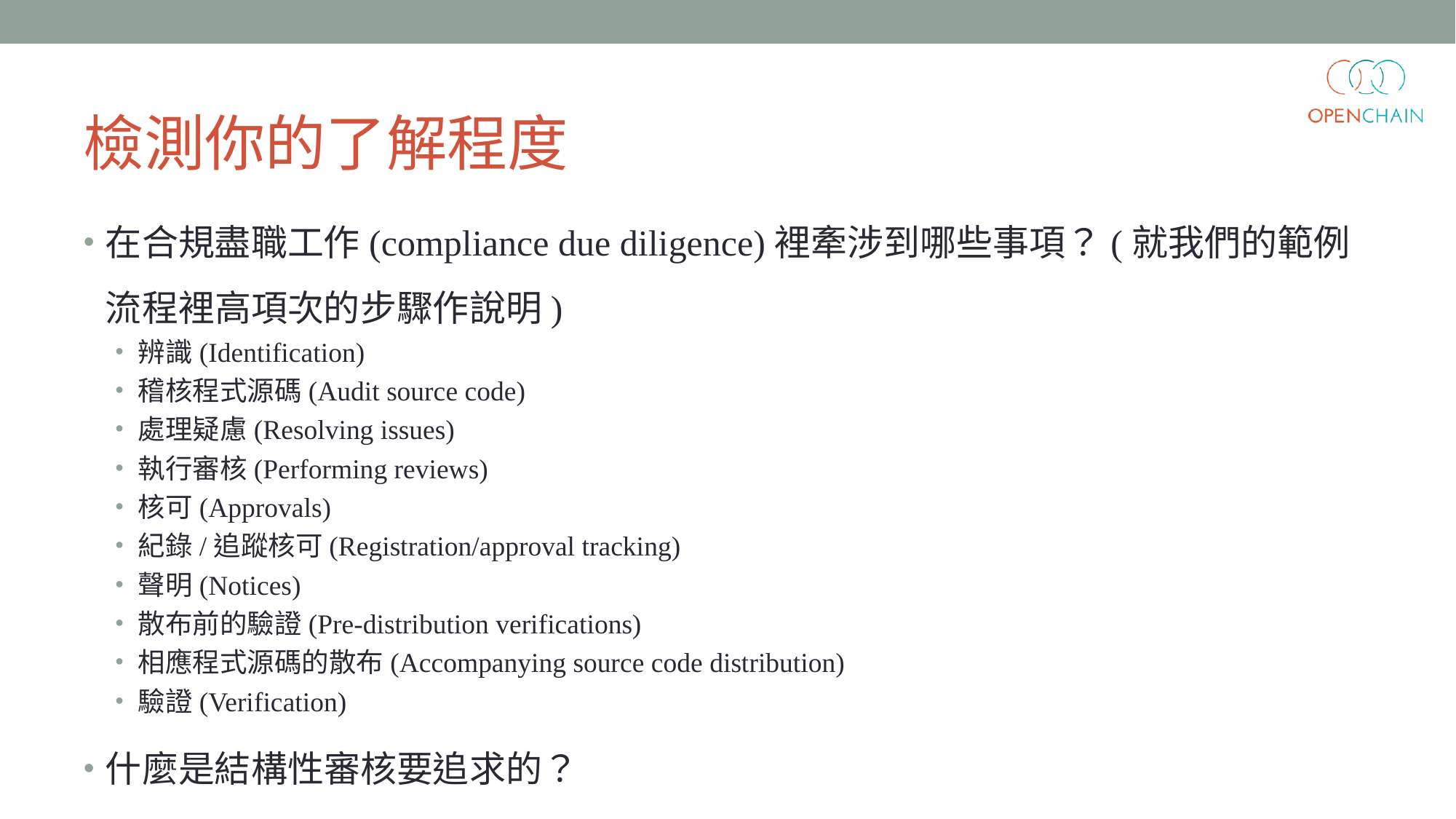

# 檢測你的了解程度
在合規盡職工作(compliance due diligence)裡牽涉到哪些事項？(就我們的範例流程裡高項次的步驟作說明)
辨識(Identification)
稽核程式源碼(Audit source code)
處理疑慮(Resolving issues)
執行審核(Performing reviews)
核可(Approvals)
紀錄/追蹤核可(Registration/approval tracking)
聲明(Notices)
散布前的驗證(Pre-distribution verifications)
相應程式源碼的散布(Accompanying source code distribution)
驗證(Verification)
什麼是結構性審核要追求的？